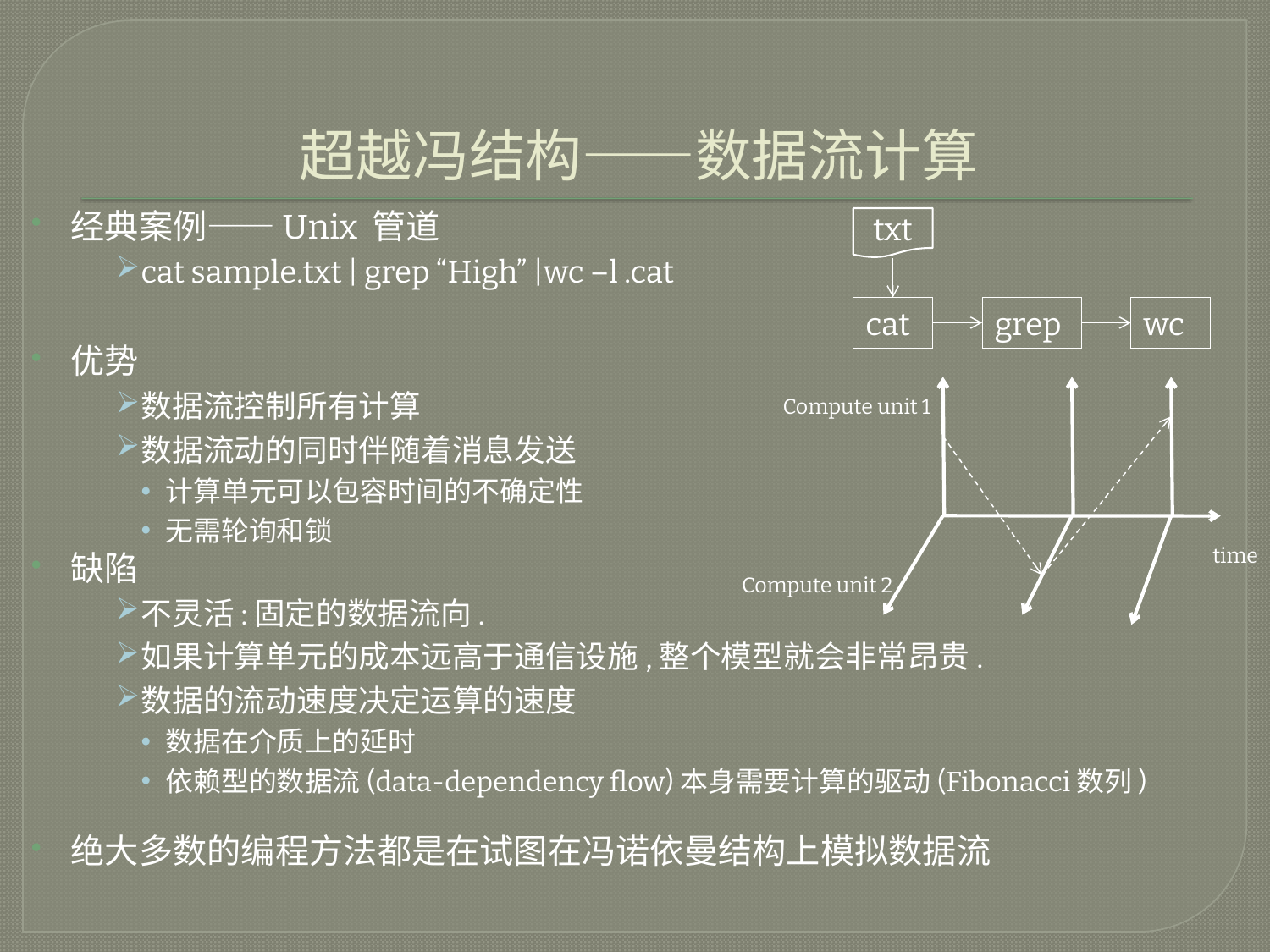

# 超越冯结构——数据流计算
经典案例——Unix 管道
cat sample.txt | grep “High” |wc –l .cat

优势
数据流控制所有计算
数据流动的同时伴随着消息发送
计算单元可以包容时间的不确定性
无需轮询和锁
缺陷
不灵活:固定的数据流向.
如果计算单元的成本远高于通信设施,整个模型就会非常昂贵.
数据的流动速度决定运算的速度
数据在介质上的延时
依赖型的数据流(data-dependency flow)本身需要计算的驱动(Fibonacci数列)

绝大多数的编程方法都是在试图在冯诺依曼结构上模拟数据流

txt
cat
grep
wc
Compute unit 1
time
Compute unit 2